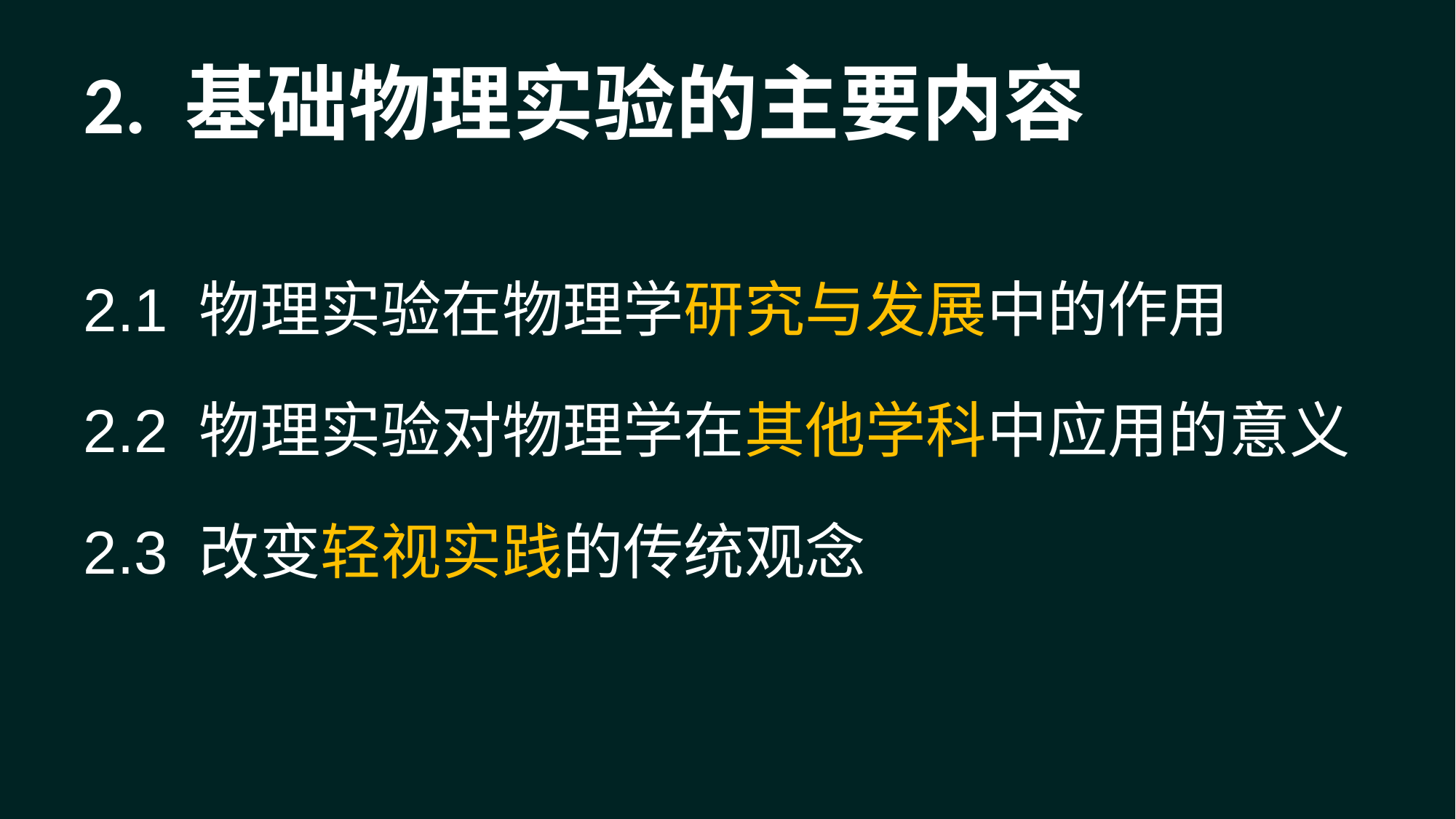

# 2. 基础物理实验的主要内容
2.1 物理实验在物理学研究与发展中的作用
2.2 物理实验对物理学在其他学科中应用的意义
2.3 改变轻视实践的传统观念